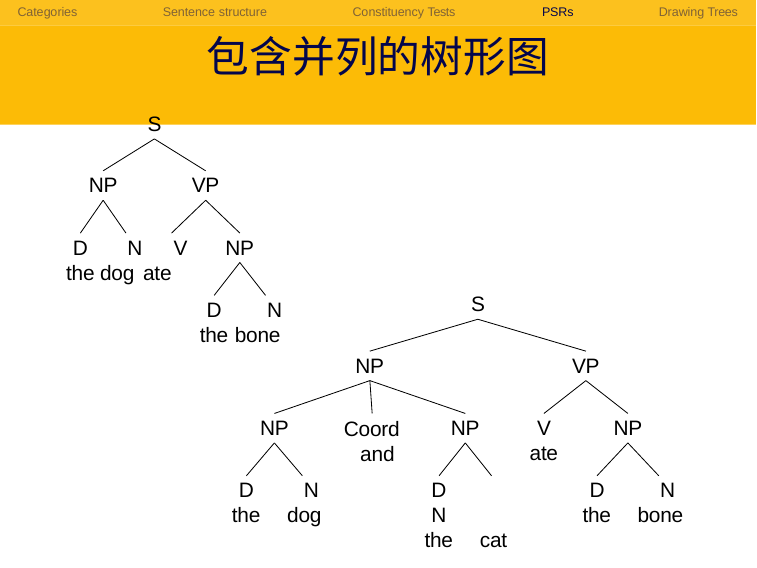

Categories	Sentence structure	Constituency Tests	PSRs	Drawing Trees
# 包含并列的树形图
S

VP
NP

NP
D	N	V
the dog ate

S
D	N
the bone

VP
NP

NP
V
ate
NP
NP
Coord  and

D	N
the	bone
D	N
the	cat
D	N
the	dog